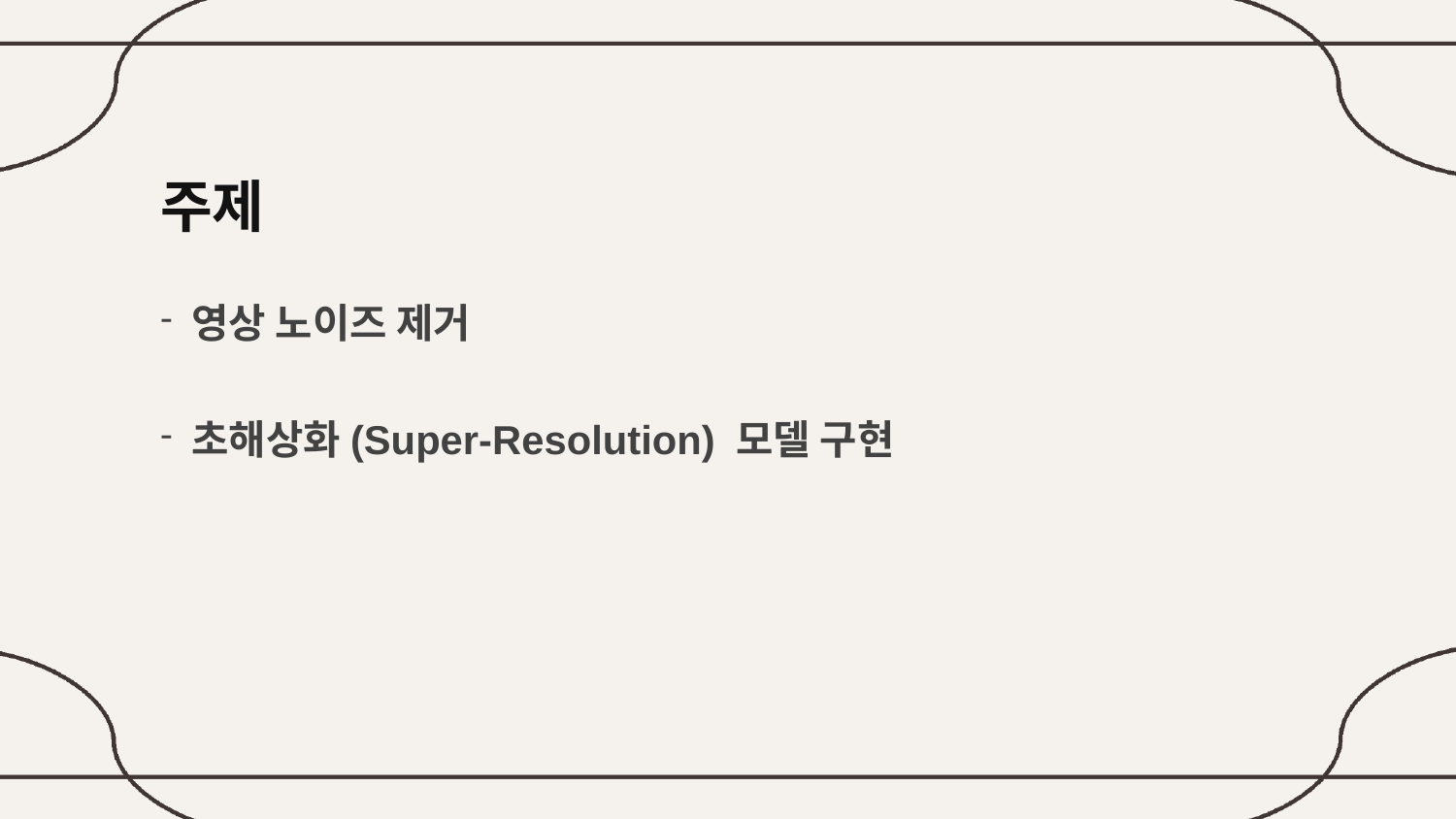

주제
 영상 노이즈 제거

 초해상화(Super-Resolution) 모델 구현